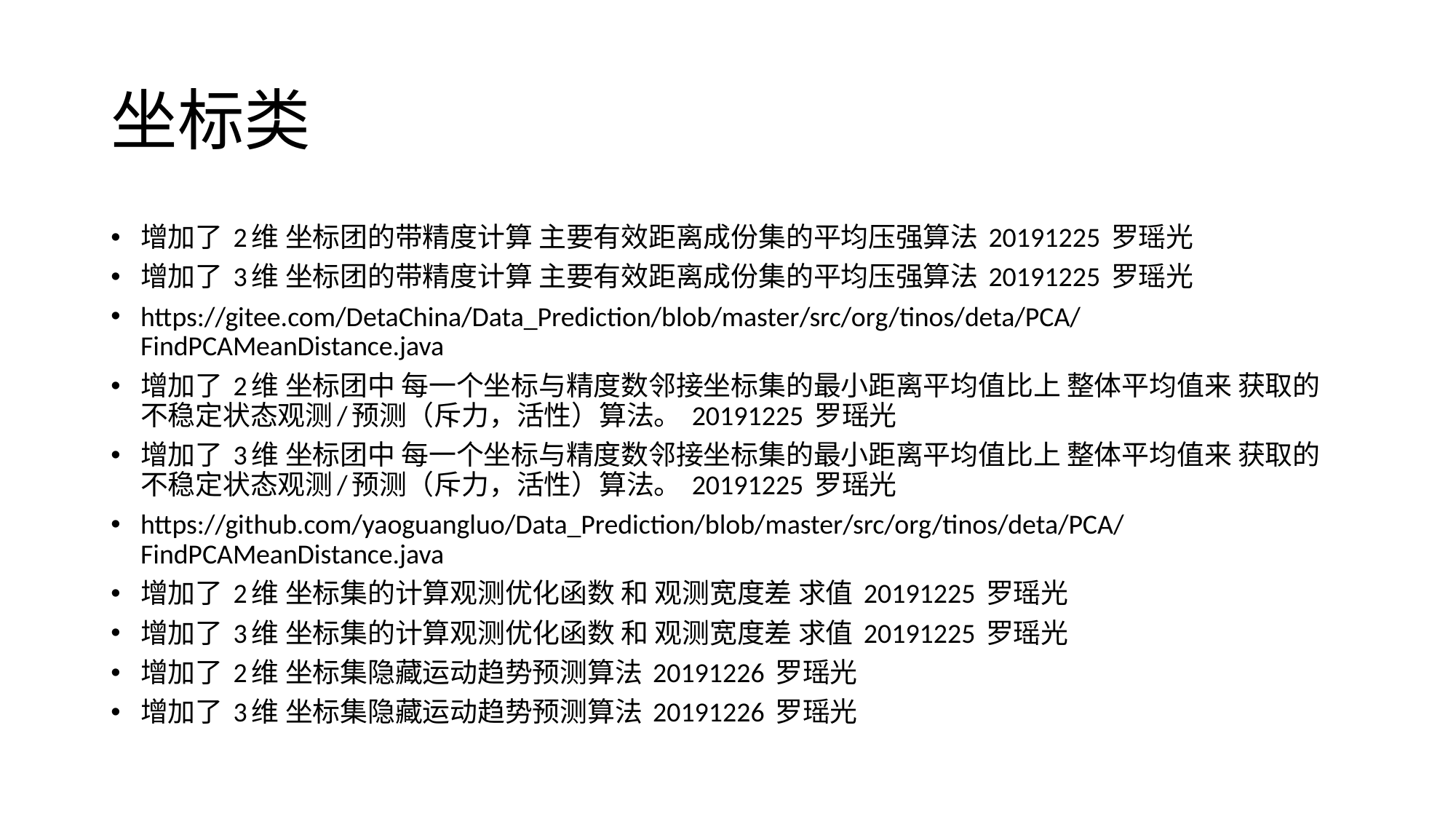

# 坐标类
增加了 2维 坐标团的带精度计算 主要有效距离成份集的平均压强算法 20191225 罗瑶光
增加了 3维 坐标团的带精度计算 主要有效距离成份集的平均压强算法 20191225 罗瑶光
https://gitee.com/DetaChina/Data_Prediction/blob/master/src/org/tinos/deta/PCA/FindPCAMeanDistance.java
增加了 2维 坐标团中 每一个坐标与精度数邻接坐标集的最小距离平均值比上 整体平均值来 获取的不稳定状态观测/预测（斥力，活性）算法。 20191225 罗瑶光
增加了 3维 坐标团中 每一个坐标与精度数邻接坐标集的最小距离平均值比上 整体平均值来 获取的不稳定状态观测/预测（斥力，活性）算法。 20191225 罗瑶光
https://github.com/yaoguangluo/Data_Prediction/blob/master/src/org/tinos/deta/PCA/FindPCAMeanDistance.java
增加了 2维 坐标集的计算观测优化函数 和 观测宽度差 求值 20191225 罗瑶光
增加了 3维 坐标集的计算观测优化函数 和 观测宽度差 求值 20191225 罗瑶光
增加了 2维 坐标集隐藏运动趋势预测算法 20191226 罗瑶光
增加了 3维 坐标集隐藏运动趋势预测算法 20191226 罗瑶光